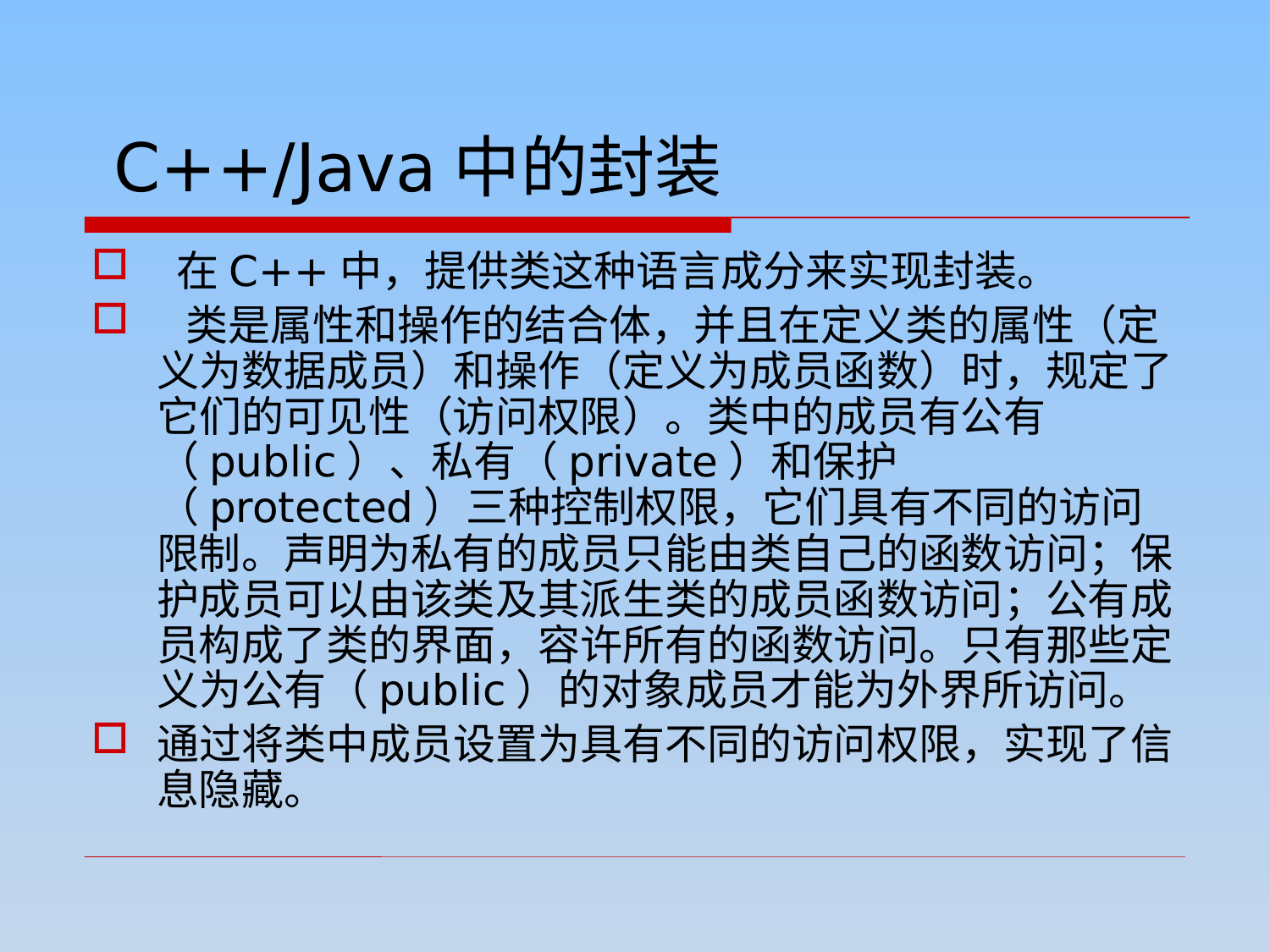

C++/Java中的封装
 在C++中，提供类这种语言成分来实现封装。
  类是属性和操作的结合体，并且在定义类的属性（定义为数据成员）和操作（定义为成员函数）时，规定了它们的可见性（访问权限）。类中的成员有公有（public）、私有（private）和保护（protected）三种控制权限，它们具有不同的访问限制。声明为私有的成员只能由类自己的函数访问；保护成员可以由该类及其派生类的成员函数访问；公有成员构成了类的界面，容许所有的函数访问。只有那些定义为公有（public）的对象成员才能为外界所访问。
通过将类中成员设置为具有不同的访问权限，实现了信息隐藏。